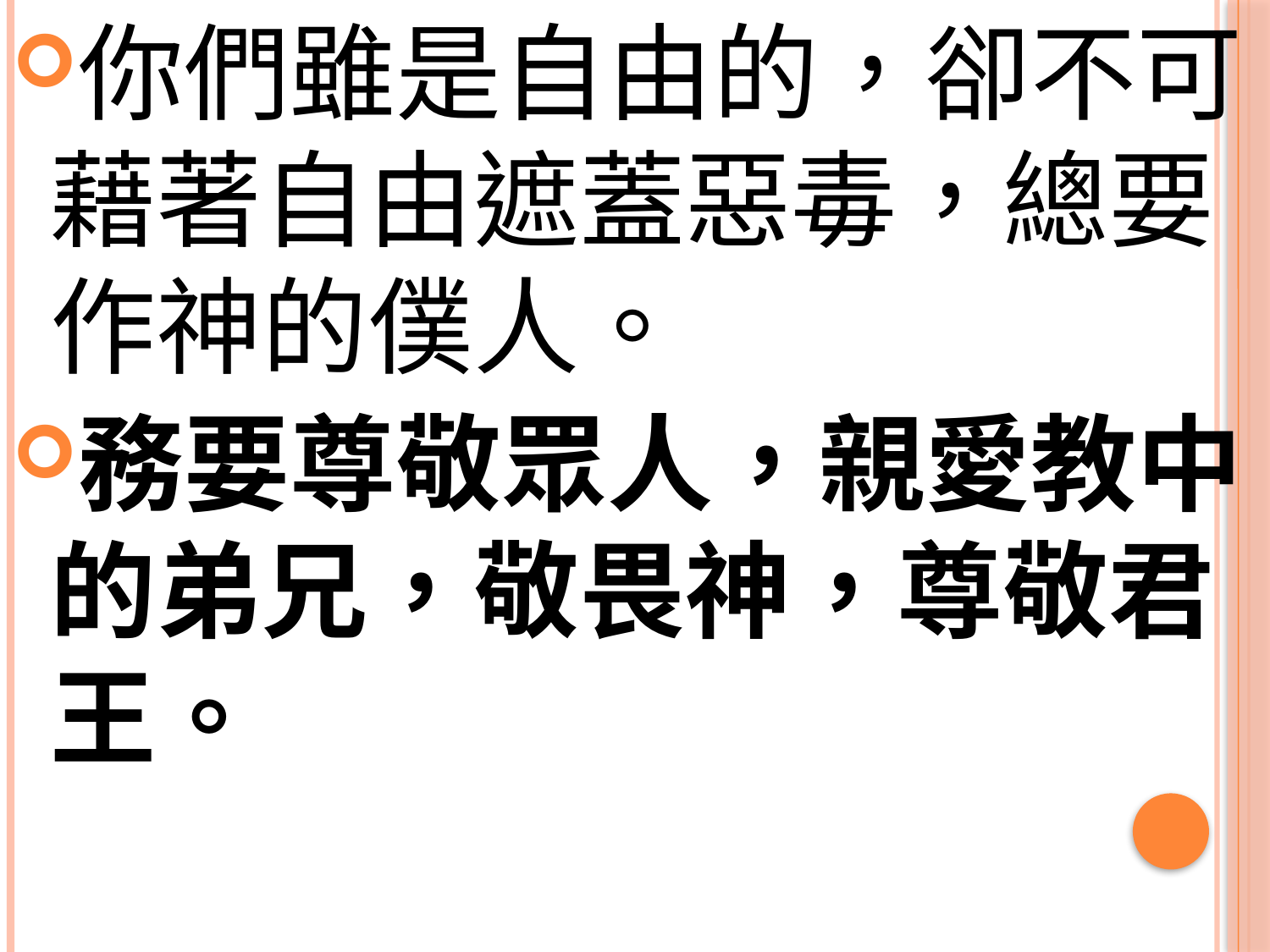

你們雖是自由的，卻不可藉著自由遮蓋惡毒，總要作神的僕人。
務要尊敬眾人，親愛教中的弟兄，敬畏神，尊敬君王。